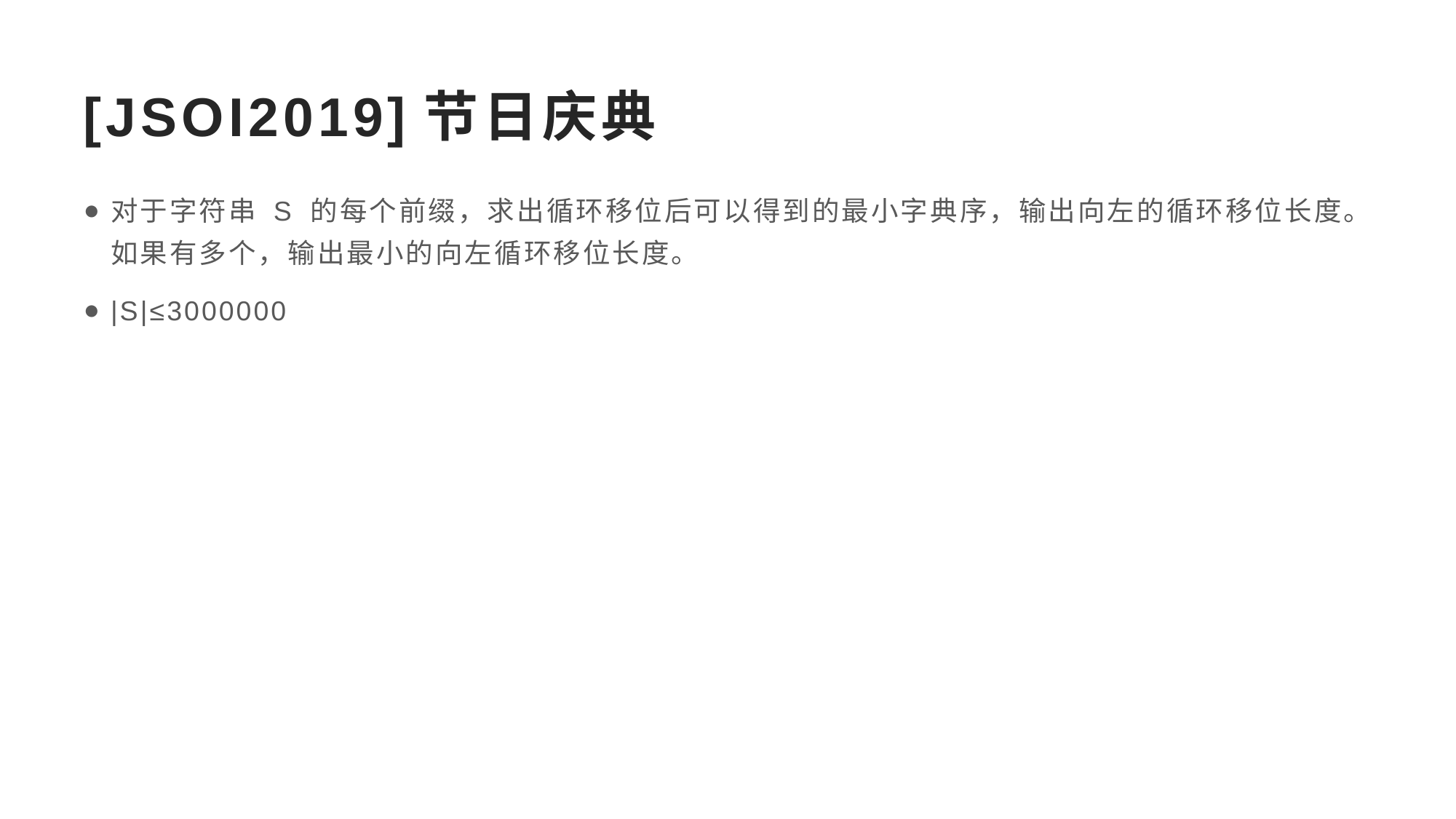

# [JSOI2019]节日庆典
对于字符串 S 的每个前缀，求出循环移位后可以得到的最小字典序，输出向左的循环移位长度。如果有多个，输出最小的向左循环移位长度。
|S|≤3000000